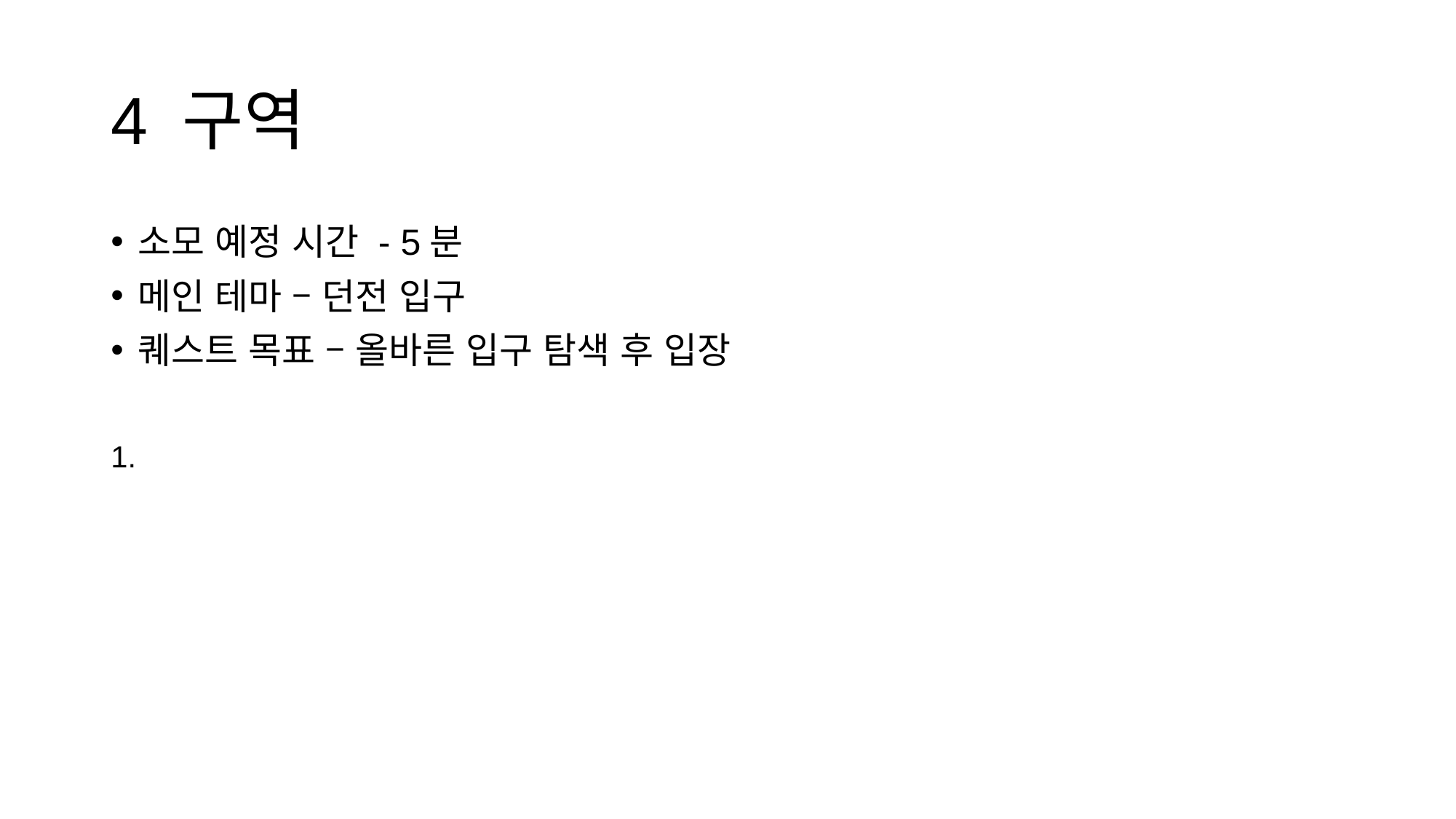

# 4 구역
소모 예정 시간 - 5분
메인 테마 – 던전 입구
퀘스트 목표 – 올바른 입구 탐색 후 입장

1.